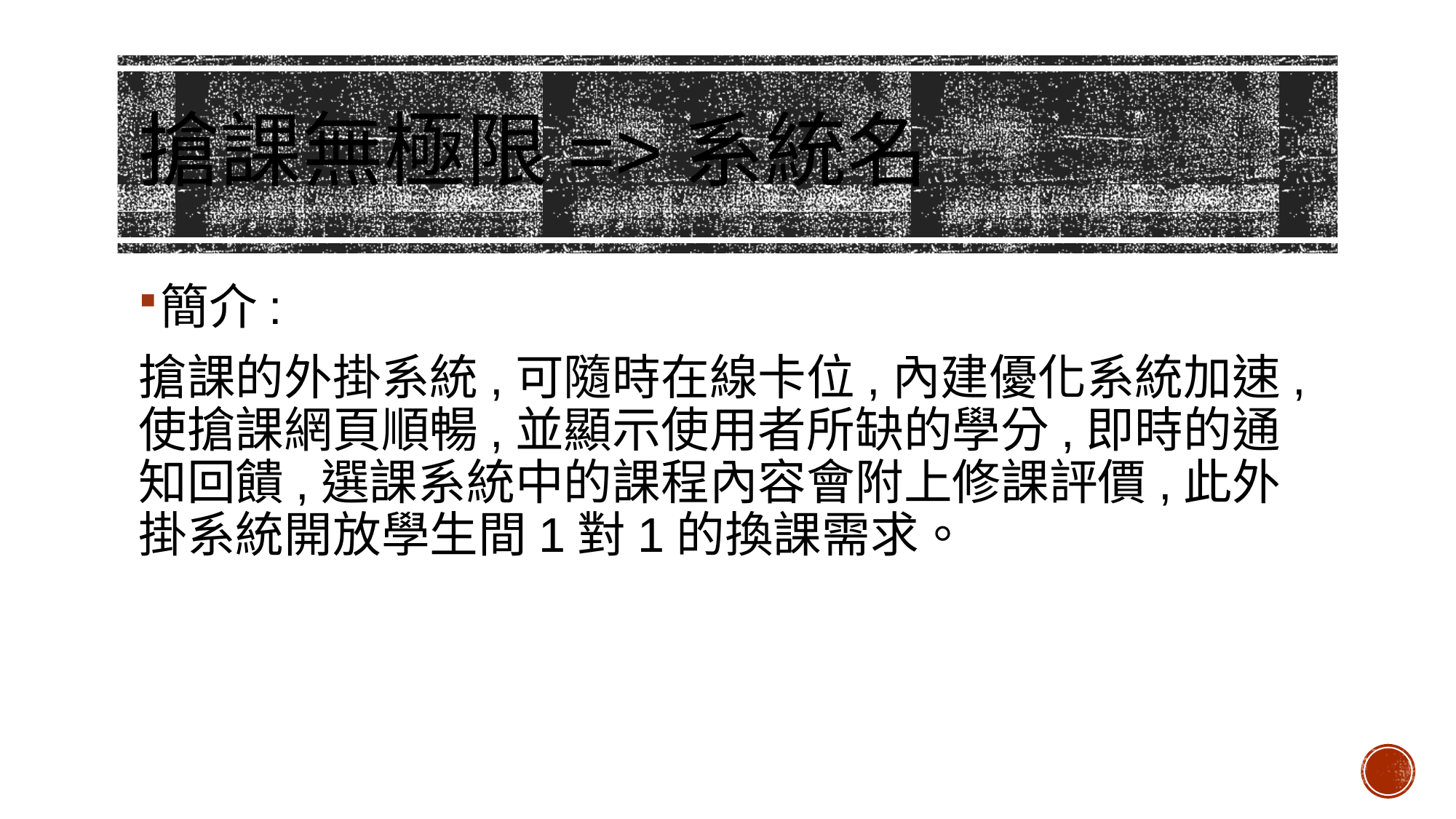

# 搶課無極限=>系統名

簡介:
搶課的外掛系統,可隨時在線卡位,內建優化系統加速,使搶課網頁順暢,並顯示使用者所缺的學分,即時的通知回饋,選課系統中的課程內容會附上修課評價,此外掛系統開放學生間1對1的換課需求。